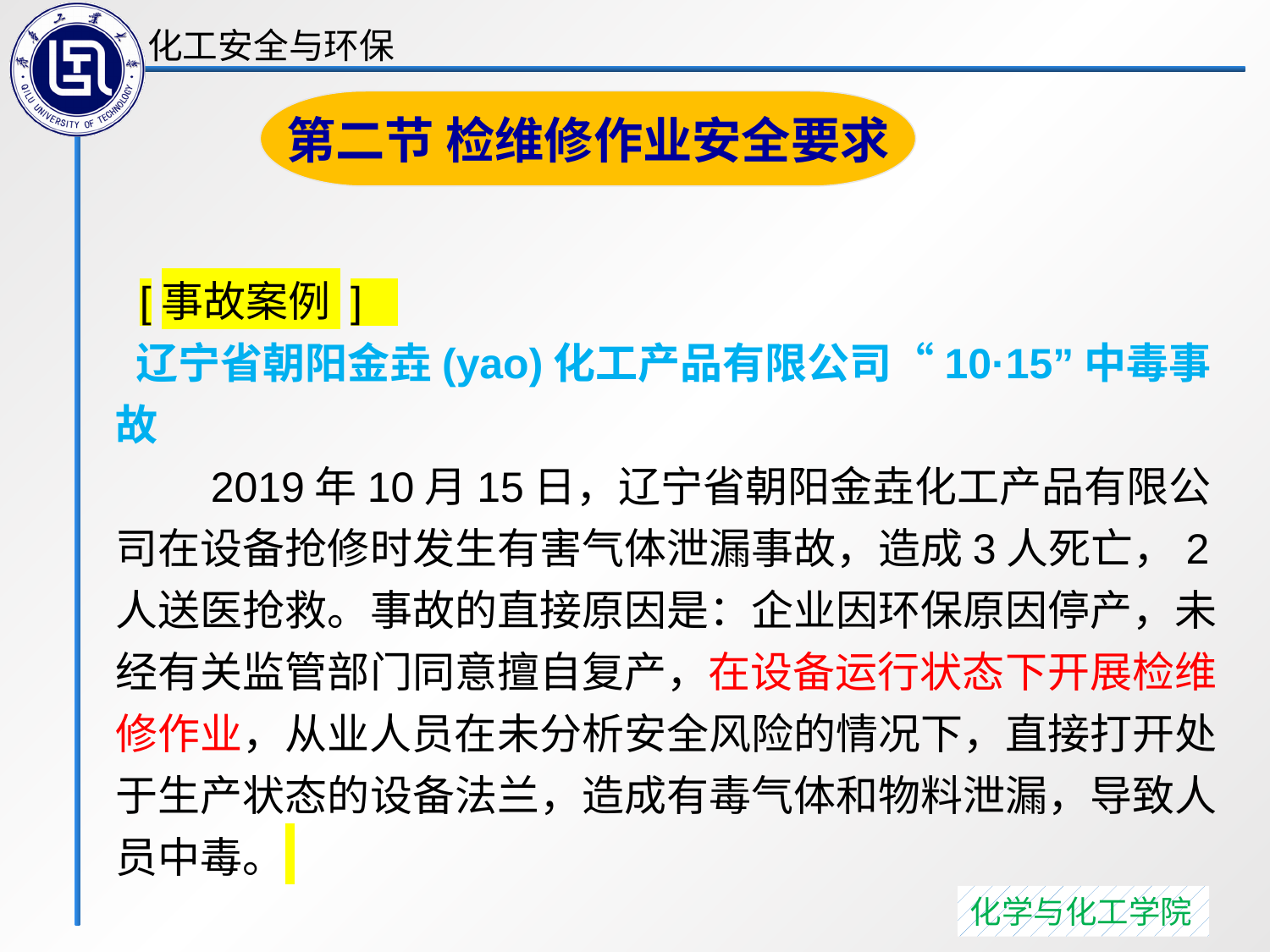

[事故案例 ]
 辽宁省朝阳金垚(yao)化工产品有限公司“10·15”中毒事故
　　2019年10月15日，辽宁省朝阳金垚化工产品有限公司在设备抢修时发生有害气体泄漏事故，造成3人死亡，2人送医抢救。事故的直接原因是：企业因环保原因停产，未经有关监管部门同意擅自复产，在设备运行状态下开展检维修作业，从业人员在未分析安全风险的情况下，直接打开处于生产状态的设备法兰，造成有毒气体和物料泄漏，导致人员中毒。
第二节 检维修作业安全要求